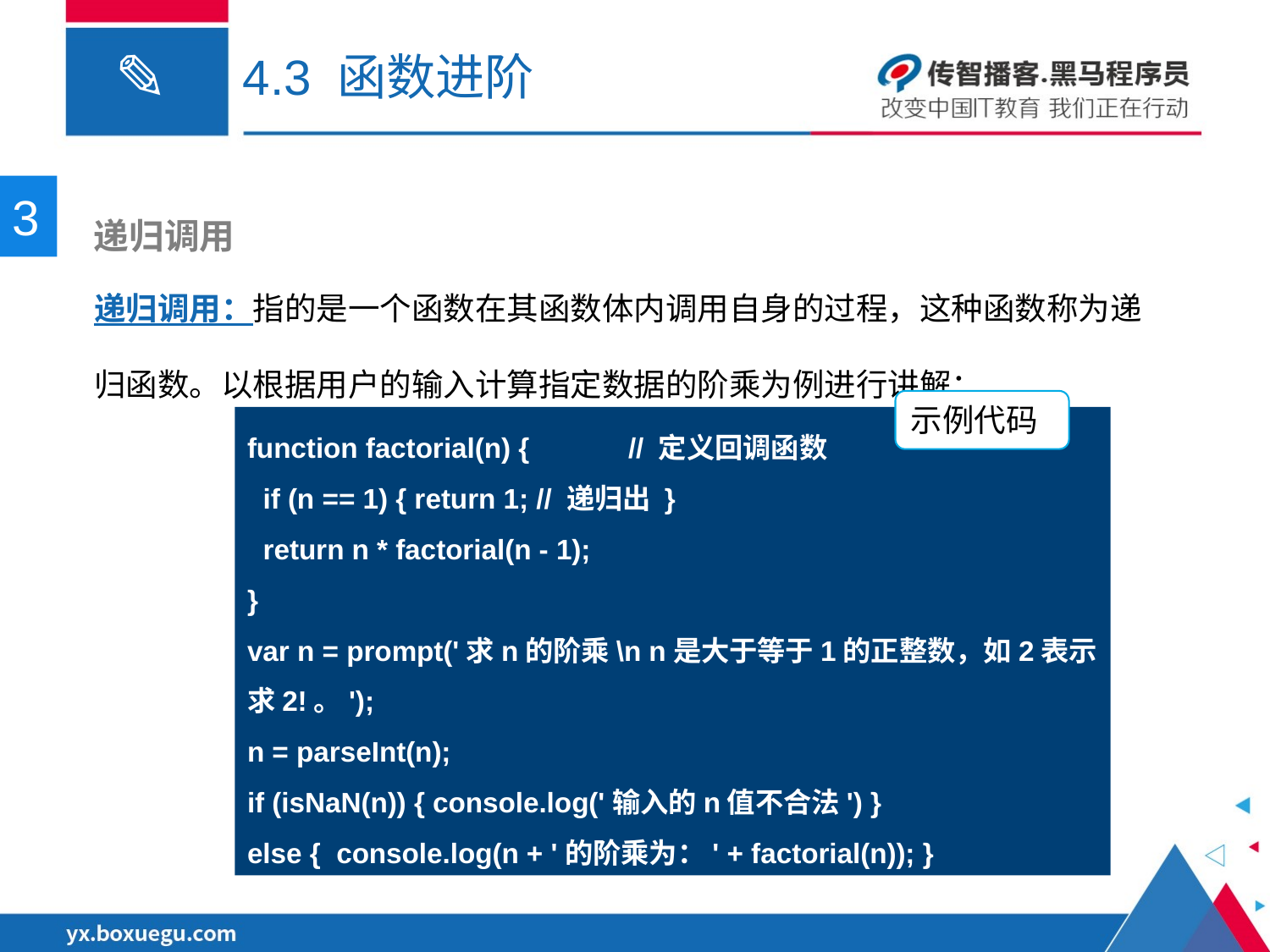

# 4.3 函数进阶

3
  递归调用
递归调用：指的是一个函数在其函数体内调用自身的过程，这种函数称为递归函数。以根据用户的输入计算指定数据的阶乘为例进行讲解：
示例代码
function factorial(n) {	// 定义回调函数
  if (n == 1) { return 1; // 递归出 }
  return n * factorial(n - 1);
}
var n = prompt('求n的阶乘\n n是大于等于1的正整数，如2表示求2!。');
n = parseInt(n);
if (isNaN(n)) { console.log('输入的n值不合法') }
else {  console.log(n + '的阶乘为：' + factorial(n)); }